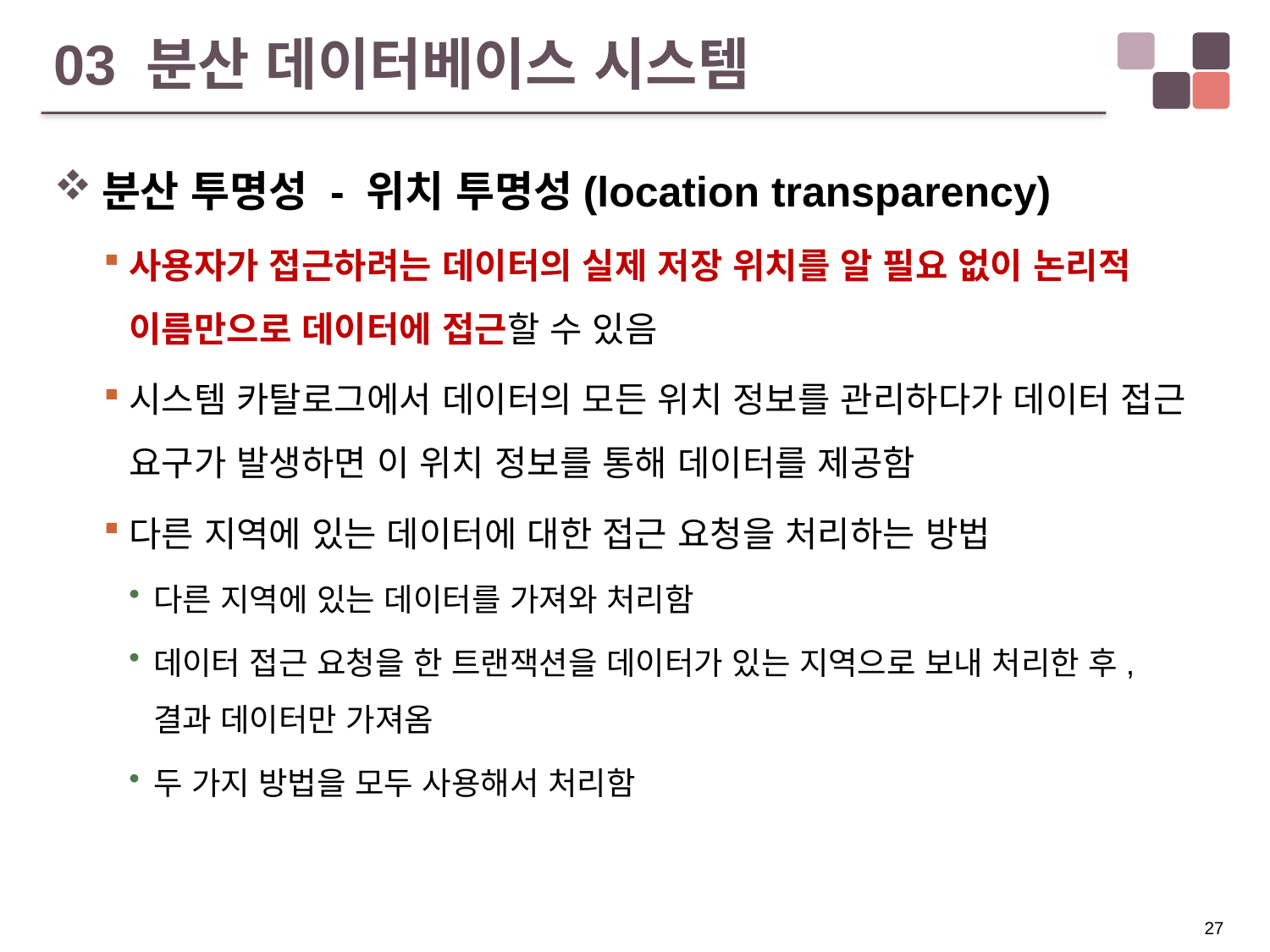

# 03 분산 데이터베이스 시스템
분산 투명성 - 위치 투명성(location transparency)
사용자가 접근하려는 데이터의 실제 저장 위치를 알 필요 없이 논리적
이름만으로 데이터에 접근할 수 있음
시스템 카탈로그에서 데이터의 모든 위치 정보를 관리하다가 데이터 접근 요구가 발생하면 이 위치 정보를 통해 데이터를 제공함
다른 지역에 있는 데이터에 대한 접근 요청을 처리하는 방법
다른 지역에 있는 데이터를 가져와 처리함
데이터 접근 요청을 한 트랜잭션을 데이터가 있는 지역으로 보내 처리한 후,
결과 데이터만 가져옴
두 가지 방법을 모두 사용해서 처리함